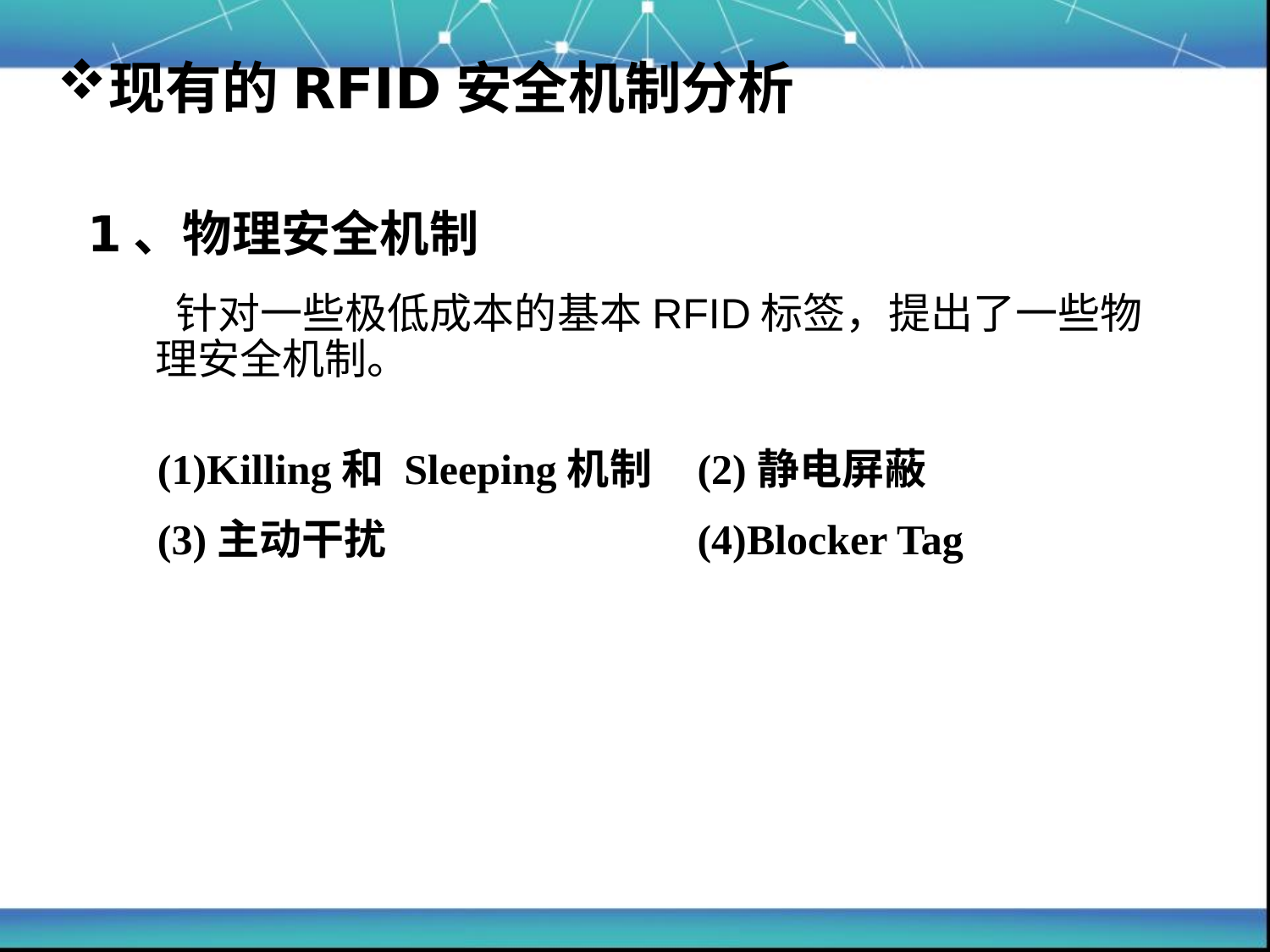

现有的RFID安全机制分析
1、物理安全机制
      针对一些极低成本的基本RFID标签，提出了一些物理安全机制。
(1)Killing和 Sleeping机制
(2)静电屏蔽
(3)主动干扰
(4)Blocker Tag